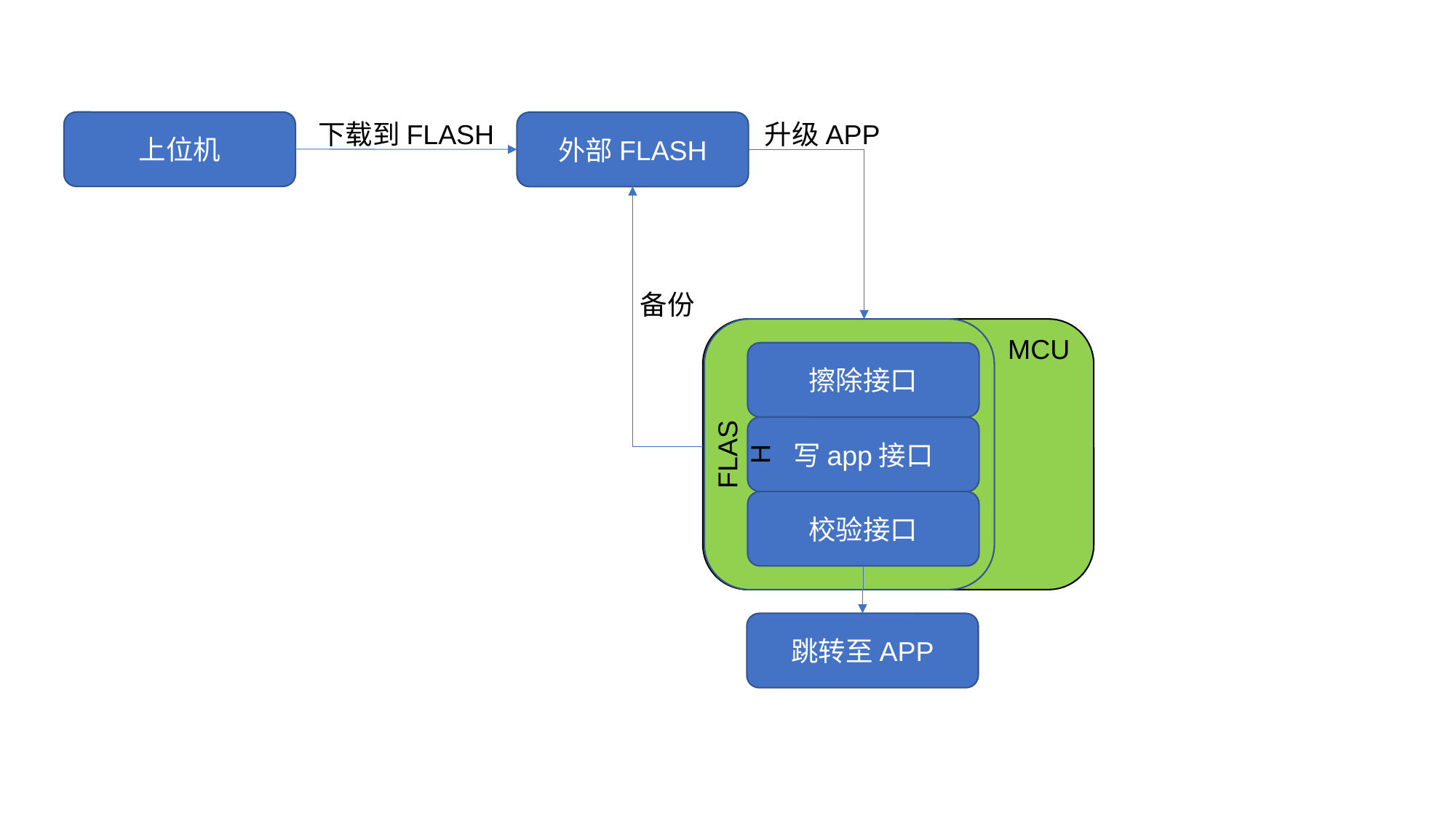

上位机
下载到FLASH
升级APP
外部FLASH
备份

MCU
擦除接口
写app接口
FLASH
校验接口
跳转至APP